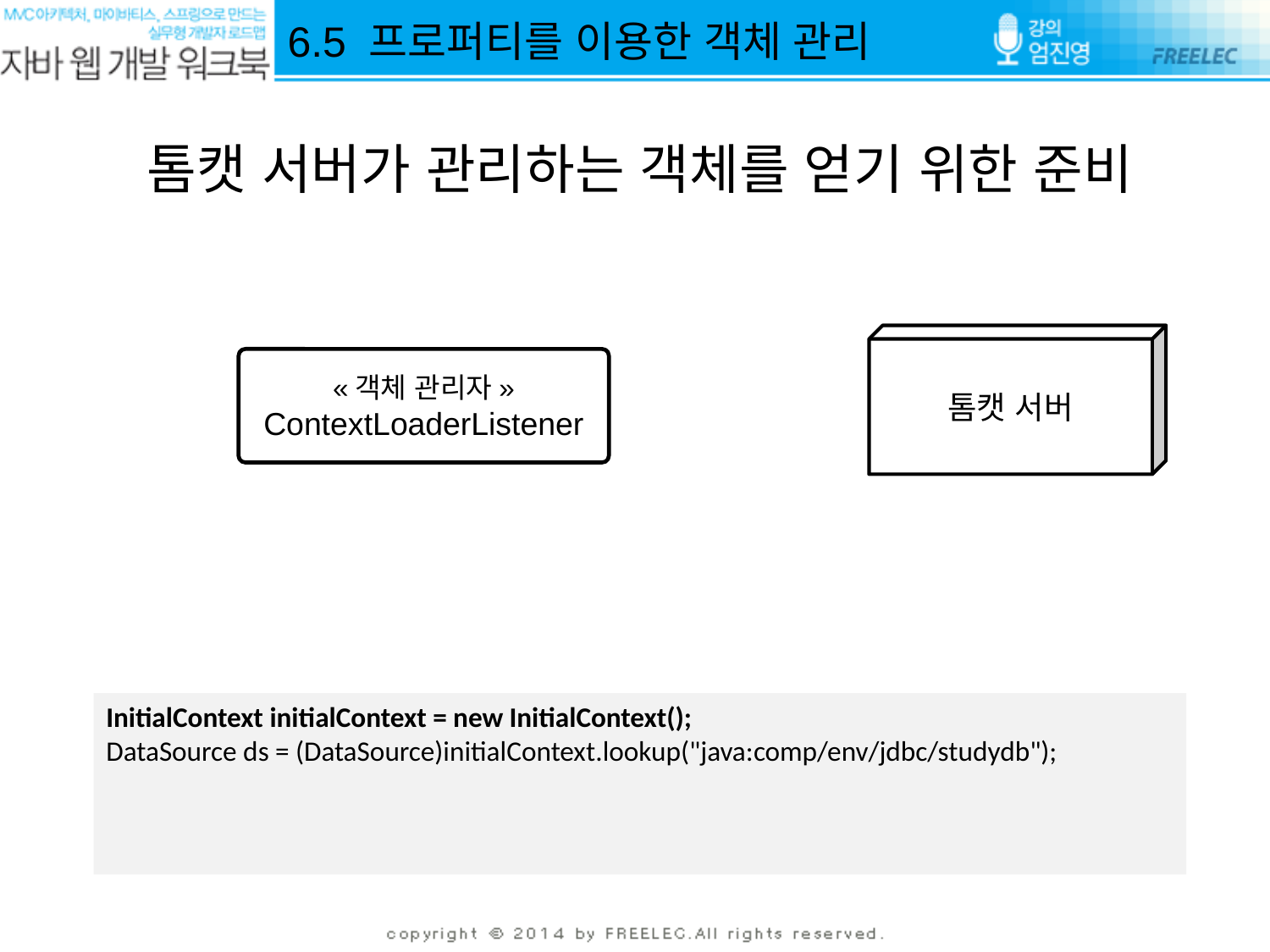

6.5 프로퍼티를 이용한 객체 관리
톰캣 서버가 관리하는 객체를 얻기 위한 준비
톰캣 서버
«객체 관리자»
ContextLoaderListener
InitialContext initialContext = new InitialContext();
DataSource ds = (DataSource)initialContext.lookup("java:comp/env/jdbc/studydb");